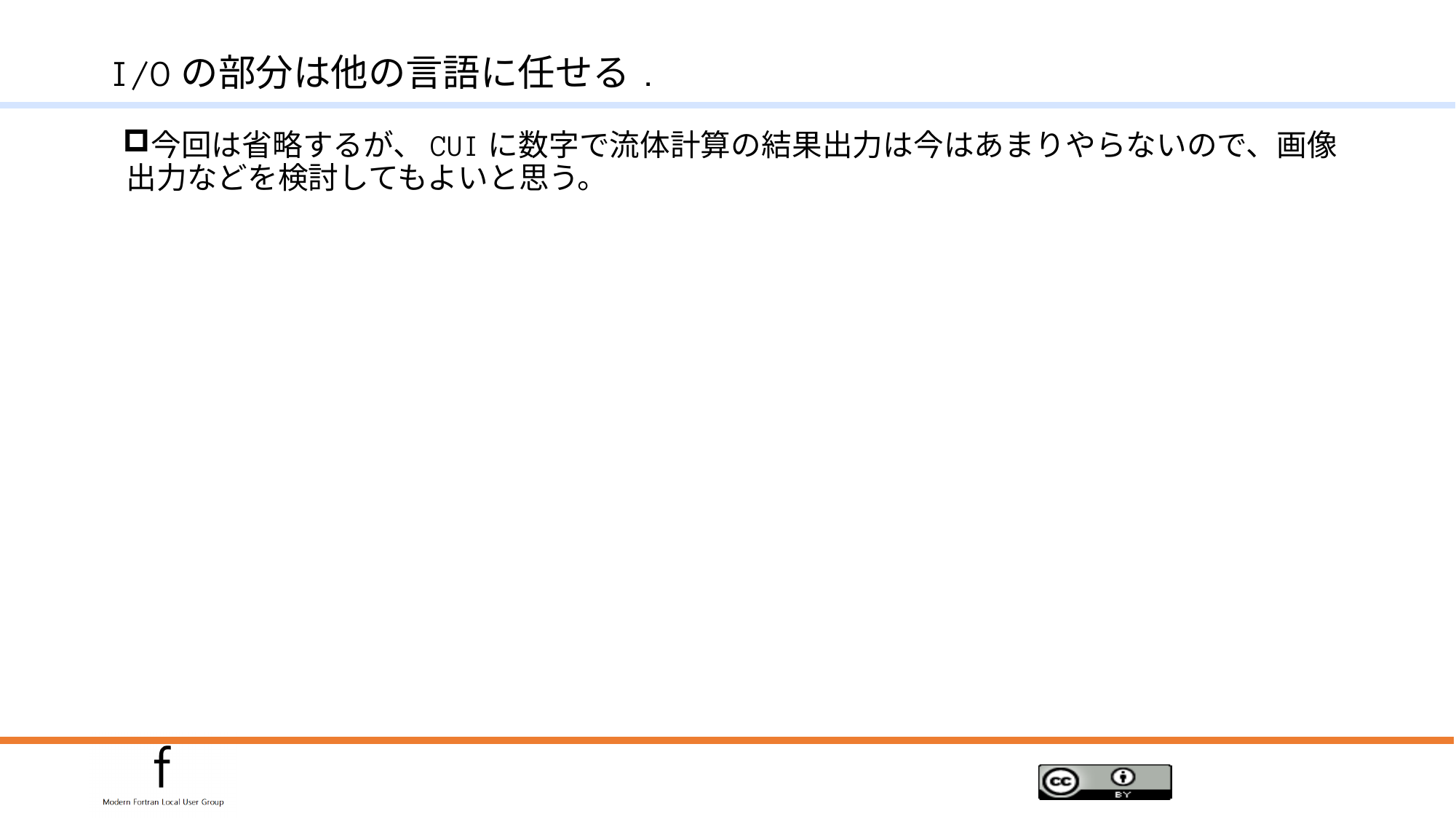

# I/Oの部分は他の言語に任せる.
今回は省略するが、CUIに数字で流体計算の結果出力は今はあまりやらないので、画像出力などを検討してもよいと思う。